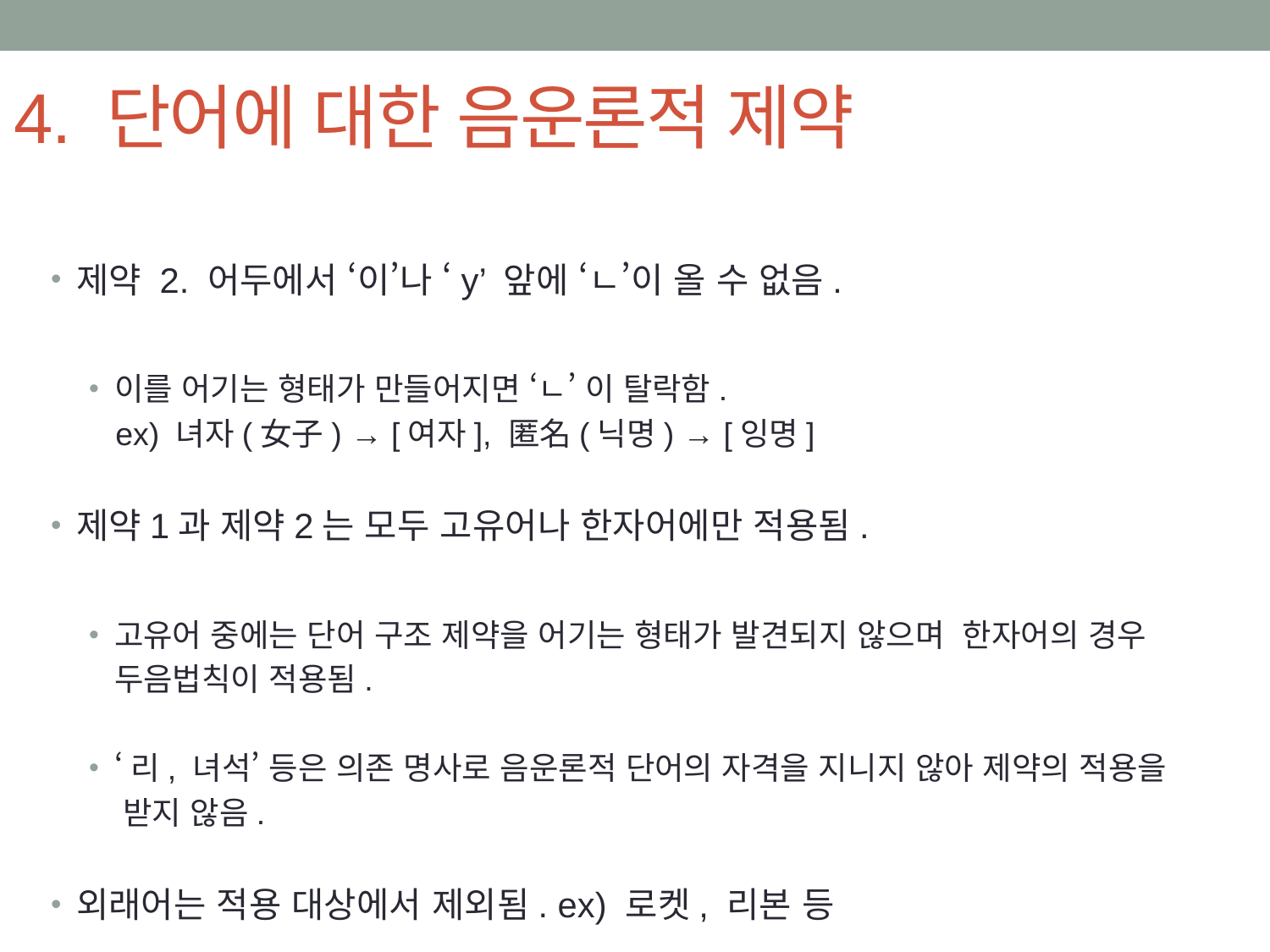

# 4. 단어에 대한 음운론적 제약

제약 2. 어두에서 ‘이’나 ‘y’ 앞에 ‘ㄴ’이 올 수 없음.

이를 어기는 형태가 만들어지면 ‘ㄴ’ 이 탈락함.
   ex) 녀자(女子) → [여자], 匿名(닉명) → [잉명]

제약1과 제약2는 모두 고유어나 한자어에만 적용됨.

고유어 중에는 단어 구조 제약을 어기는 형태가 발견되지 않으며  한자어의 경우
  두음법칙이 적용됨.

‘리, 녀석’ 등은 의존 명사로 음운론적 단어의 자격을 지니지 않아 제약의 적용을
   받지 않음.

외래어는 적용 대상에서 제외됨. ex) 로켓, 리본 등